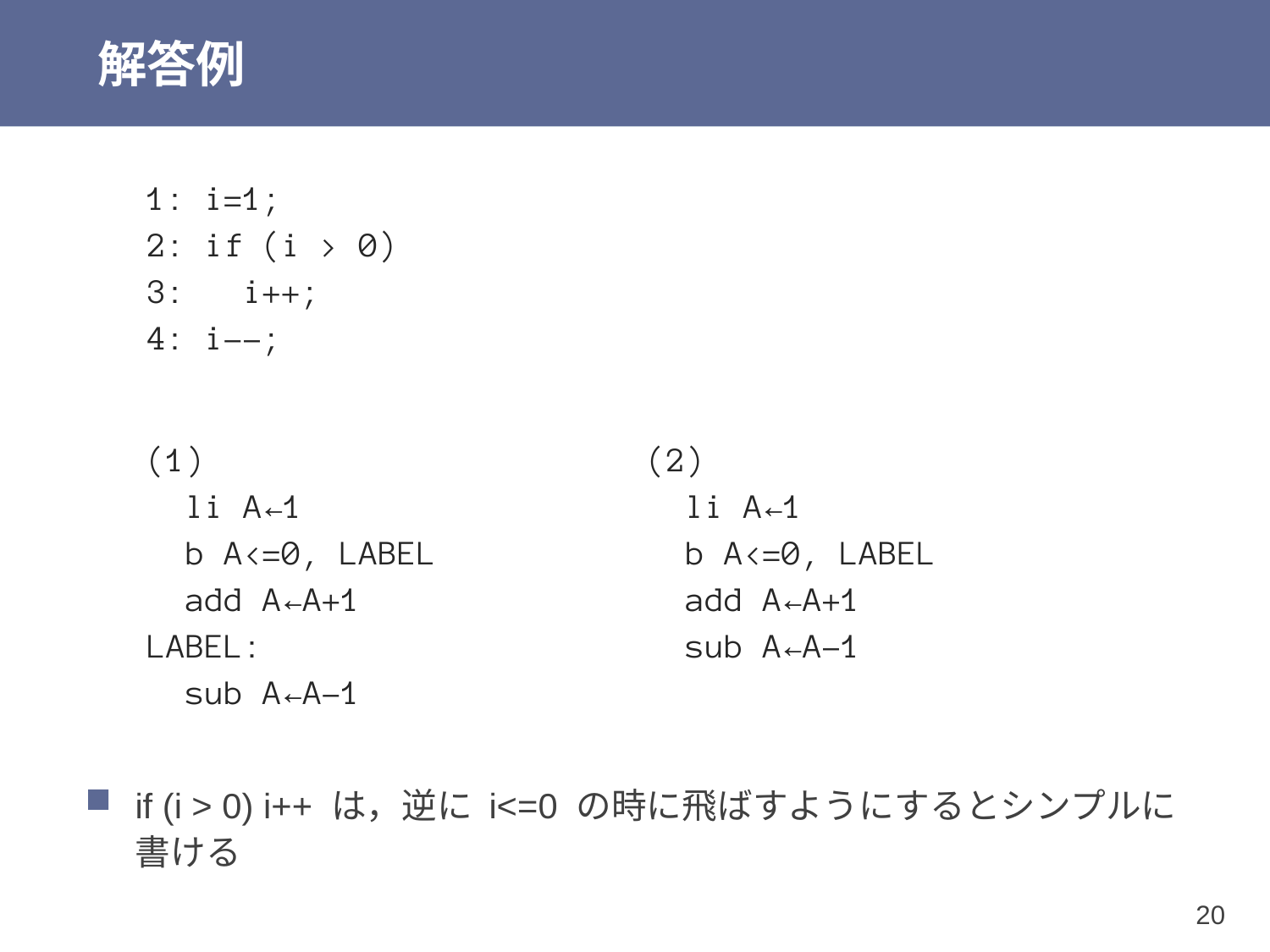

# 解答例
1: i=1;
2: if (i > 0)
3:   i++;
4: i--;
(1)
  li A←1
  b A<=0, LABEL
  add A←A+1
LABEL:
  sub A←A-1
(2)
  li A←1
  b A<=0, LABEL
  add A←A+1
  sub A←A-1
if (i > 0) i++ は，逆に i<=0 の時に飛ばすようにするとシンプルに書ける